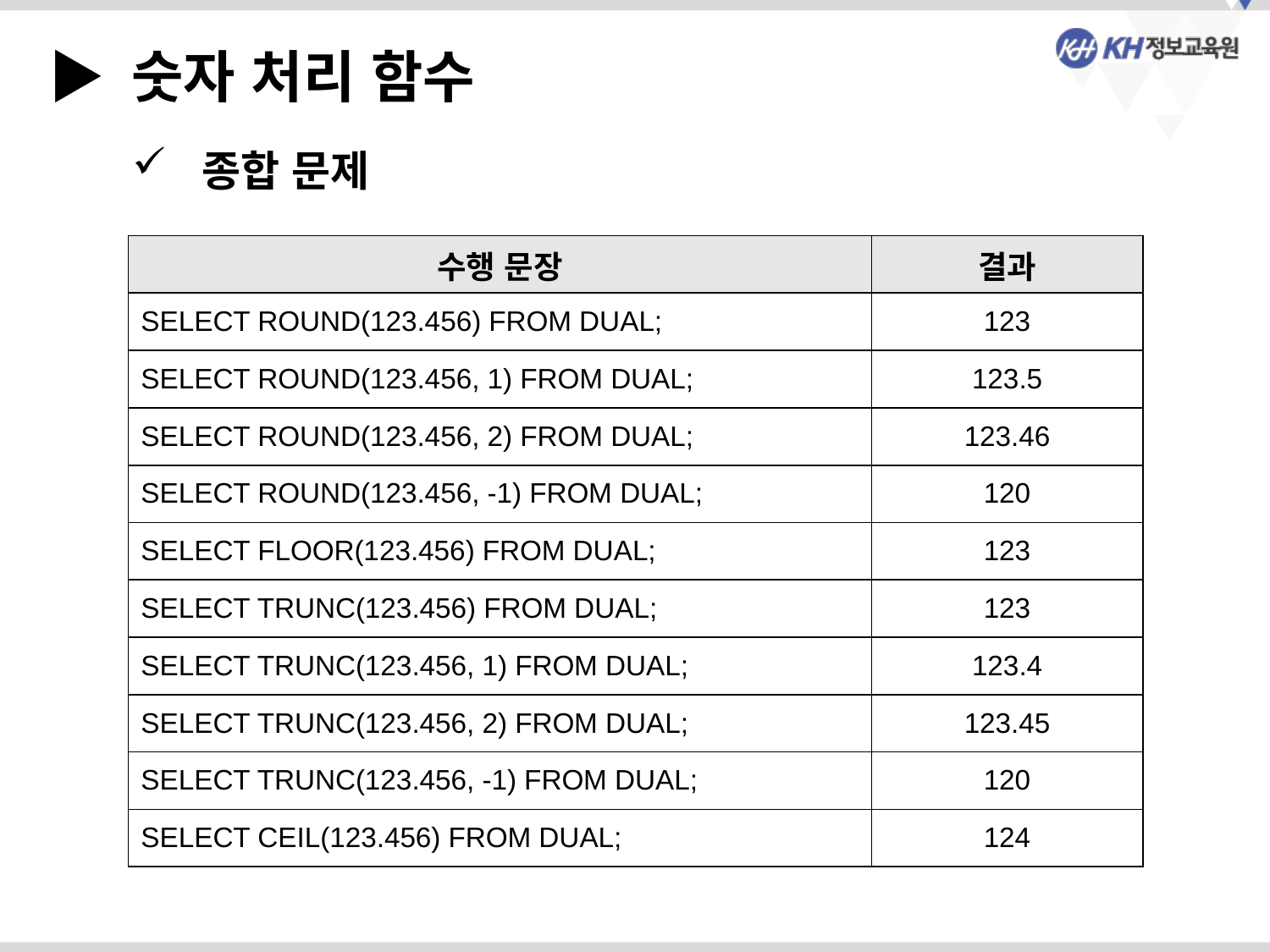

▶ 숫자 처리 함수
 종합 문제
| 수행 문장 | 결과 |
| --- | --- |
| SELECT ROUND(123.456) FROM DUAL; | 123 |
| SELECT ROUND(123.456, 1) FROM DUAL; | 123.5 |
| SELECT ROUND(123.456, 2) FROM DUAL; | 123.46 |
| SELECT ROUND(123.456, -1) FROM DUAL; | 120 |
| SELECT FLOOR(123.456) FROM DUAL; | 123 |
| SELECT TRUNC(123.456) FROM DUAL; | 123 |
| SELECT TRUNC(123.456, 1) FROM DUAL; | 123.4 |
| SELECT TRUNC(123.456, 2) FROM DUAL; | 123.45 |
| SELECT TRUNC(123.456, -1) FROM DUAL; | 120 |
| SELECT CEIL(123.456) FROM DUAL; | 124 |